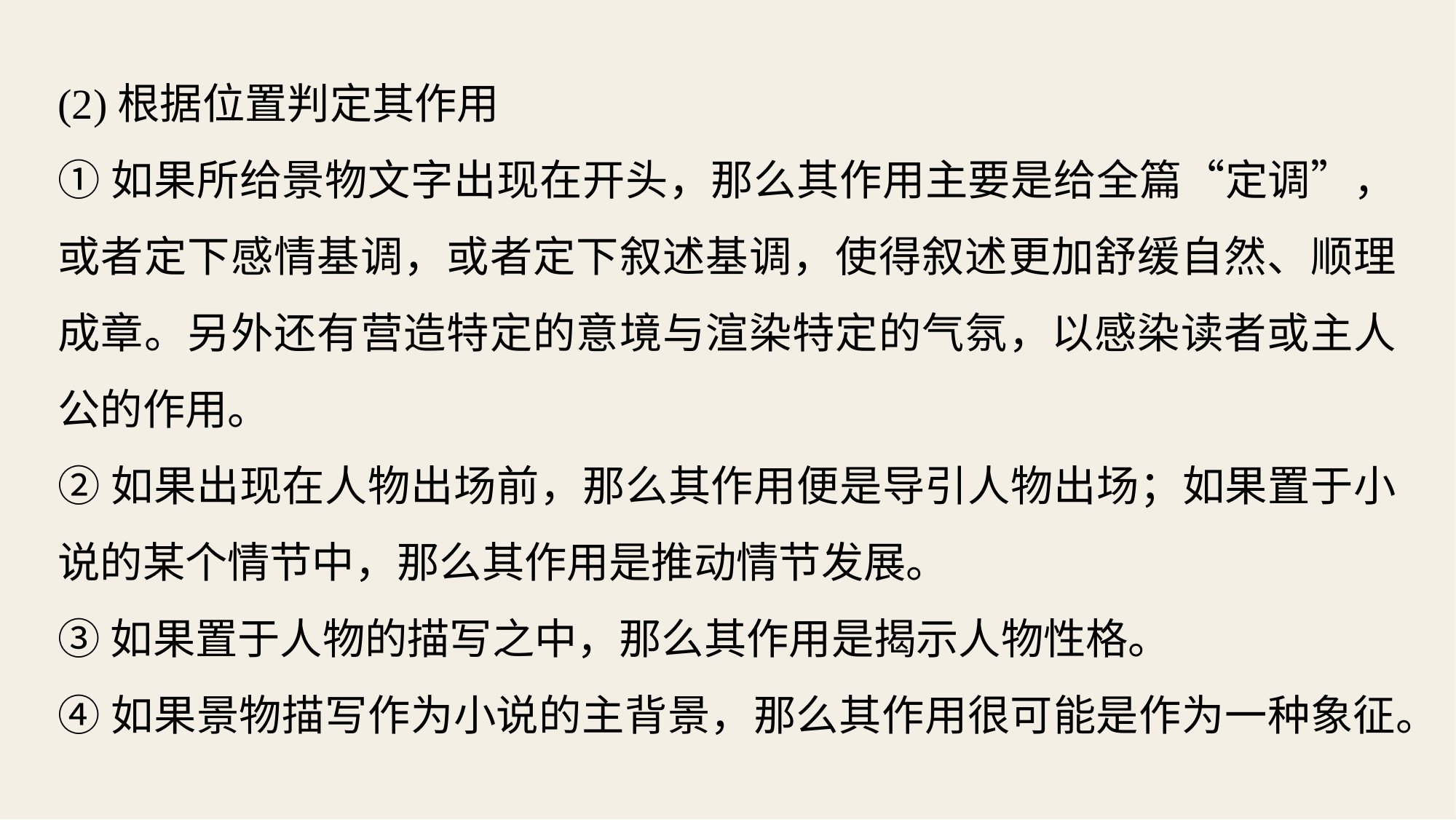

(2)根据位置判定其作用
①如果所给景物文字出现在开头，那么其作用主要是给全篇“定调”，或者定下感情基调，或者定下叙述基调，使得叙述更加舒缓自然、顺理成章。另外还有营造特定的意境与渲染特定的气氛，以感染读者或主人公的作用。
②如果出现在人物出场前，那么其作用便是导引人物出场；如果置于小说的某个情节中，那么其作用是推动情节发展。
③如果置于人物的描写之中，那么其作用是揭示人物性格。
④如果景物描写作为小说的主背景，那么其作用很可能是作为一种象征。